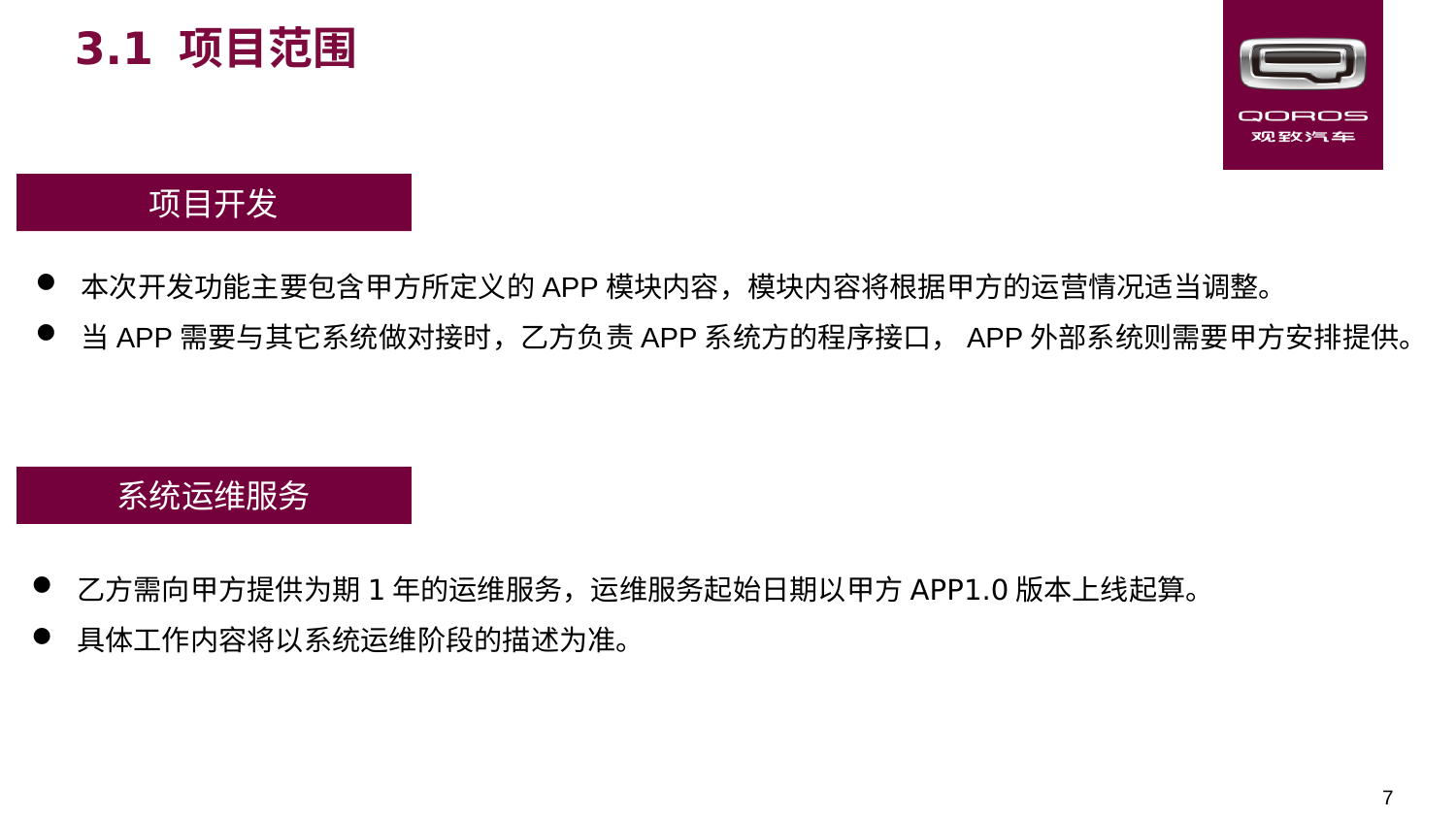

# 3.1 项目范围
项目开发
本次开发功能主要包含甲方所定义的APP模块内容，模块内容将根据甲方的运营情况适当调整。
当APP需要与其它系统做对接时，乙方负责APP系统方的程序接口，APP外部系统则需要甲方安排提供。
系统运维服务
乙方需向甲方提供为期1年的运维服务，运维服务起始日期以甲方APP1.0版本上线起算。
具体工作内容将以系统运维阶段的描述为准。

7